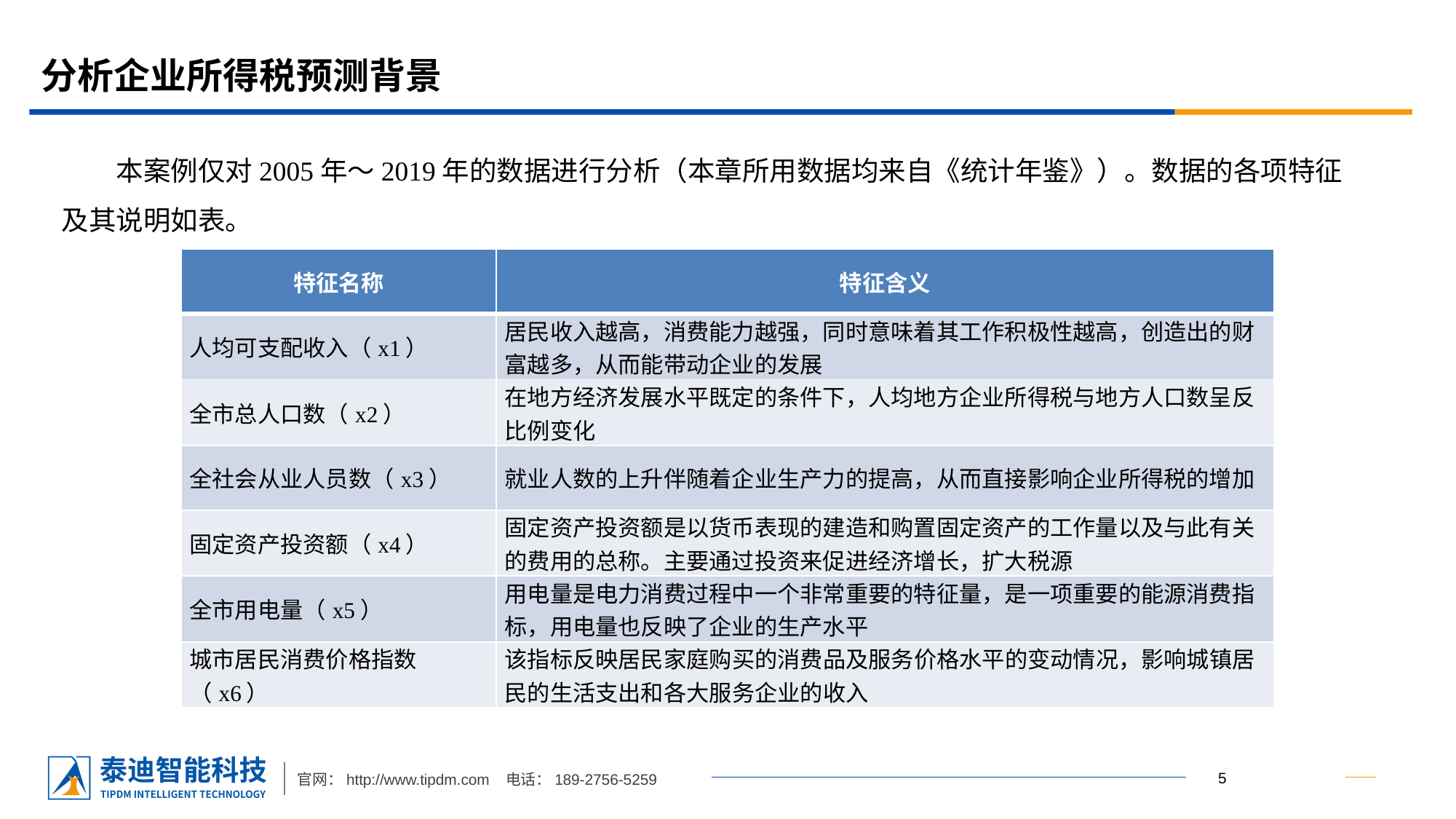

# 分析企业所得税预测背景
本案例仅对2005年～2019年的数据进行分析（本章所用数据均来自《统计年鉴》）。数据的各项特征及其说明如表。

| 特征名称 | 特征含义 |
| --- | --- |
| 人均可支配收入（x1） | 居民收入越高，消费能力越强，同时意味着其工作积极性越高，创造出的财富越多，从而能带动企业的发展 |
| 全市总人口数（x2） | 在地方经济发展水平既定的条件下，人均地方企业所得税与地方人口数呈反比例变化 |
| 全社会从业人员数（x3） | 就业人数的上升伴随着企业生产力的提高，从而直接影响企业所得税的增加 |
| 固定资产投资额（x4） | 固定资产投资额是以货币表现的建造和购置固定资产的工作量以及与此有关的费用的总称。主要通过投资来促进经济增长，扩大税源 |
| 全市用电量（x5） | 用电量是电力消费过程中一个非常重要的特征量，是一项重要的能源消费指标，用电量也反映了企业的生产水平 |
| 城市居民消费价格指数（x6） | 该指标反映居民家庭购买的消费品及服务价格水平的变动情况，影响城镇居民的生活支出和各大服务企业的收入 |